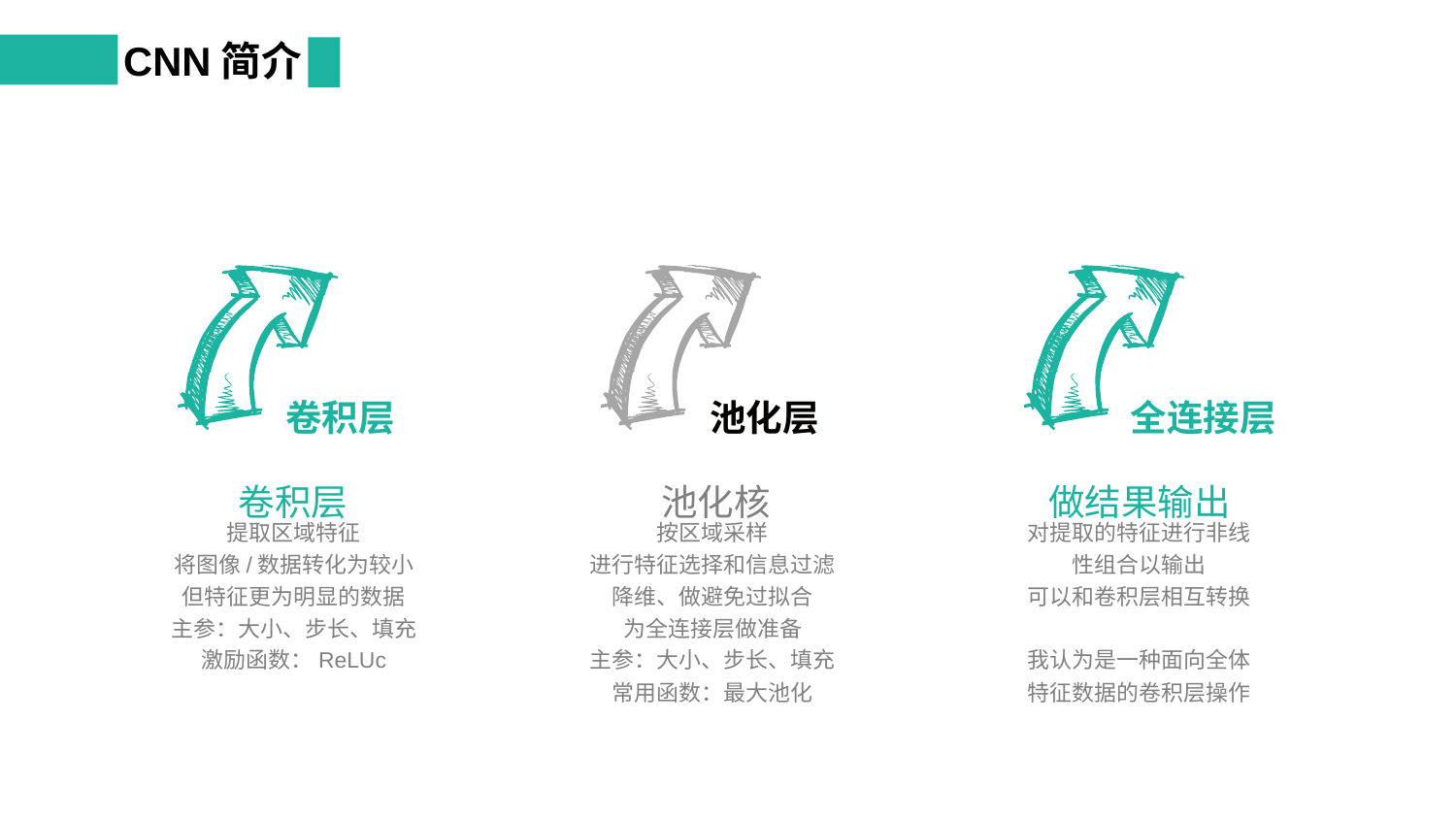

CNN简介

卷积层

池化层

全连接层
卷积层
提取区域特征
将图像/数据转化为较小但特征更为明显的数据
主参：大小、步长、填充
激励函数：ReLUc
做结果输出
对提取的特征进行非线性组合以输出
可以和卷积层相互转换

我认为是一种面向全体特征数据的卷积层操作
池化核
按区域采样
进行特征选择和信息过滤
降维、做避免过拟合
为全连接层做准备
主参：大小、步长、填充
常用函数：最大池化